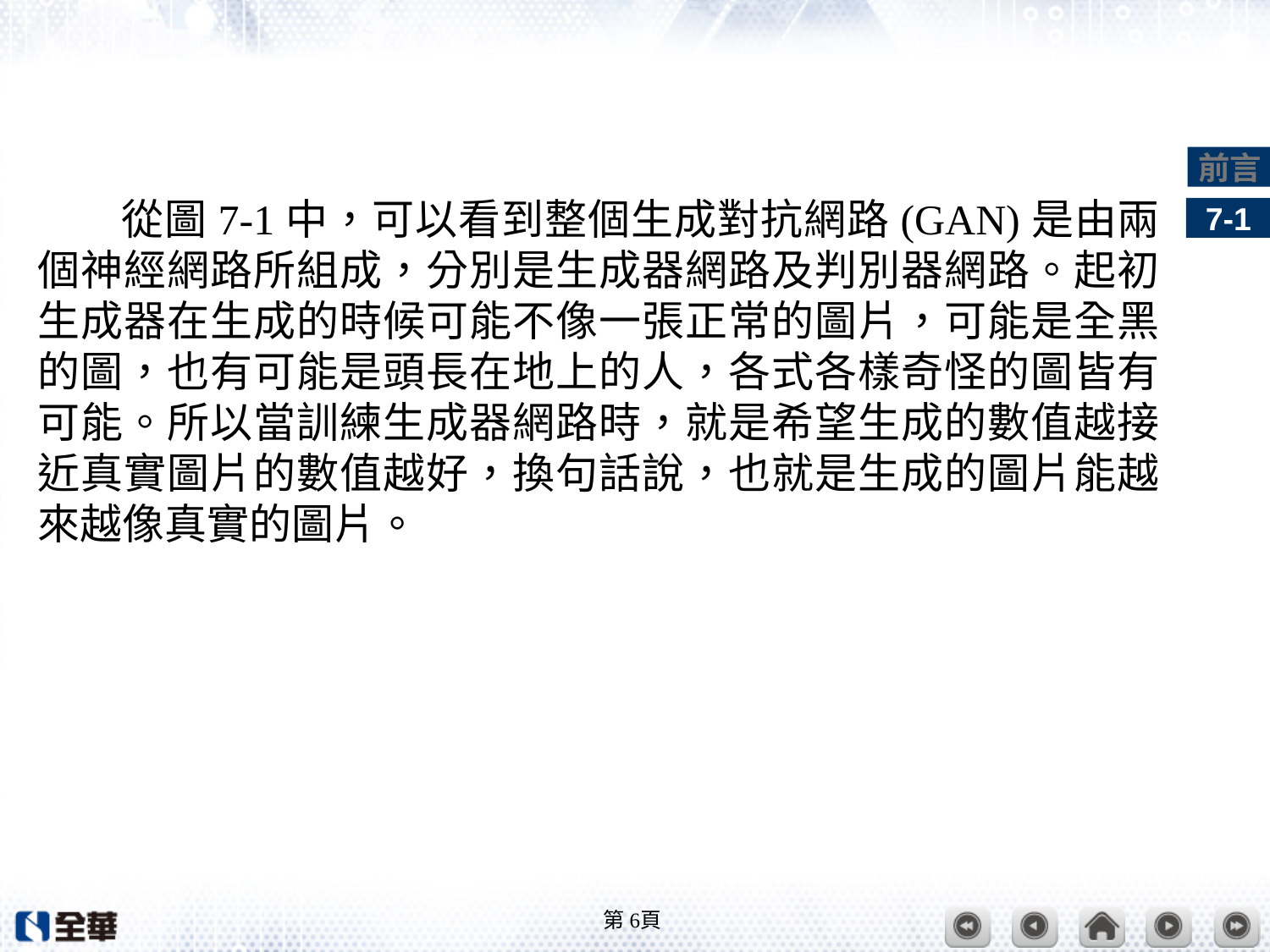

#
       從圖7-1中，可以看到整個生成對抗網路(GAN)是由兩個神經網路所組成，分別是生成器網路及判別器網路。起初生成器在生成的時候可能不像一張正常的圖片，可能是全黑的圖，也有可能是頭長在地上的人，各式各樣奇怪的圖皆有可能。所以當訓練生成器網路時，就是希望生成的數值越接近真實圖片的數值越好，換句話說，也就是生成的圖片能越來越像真實的圖片。